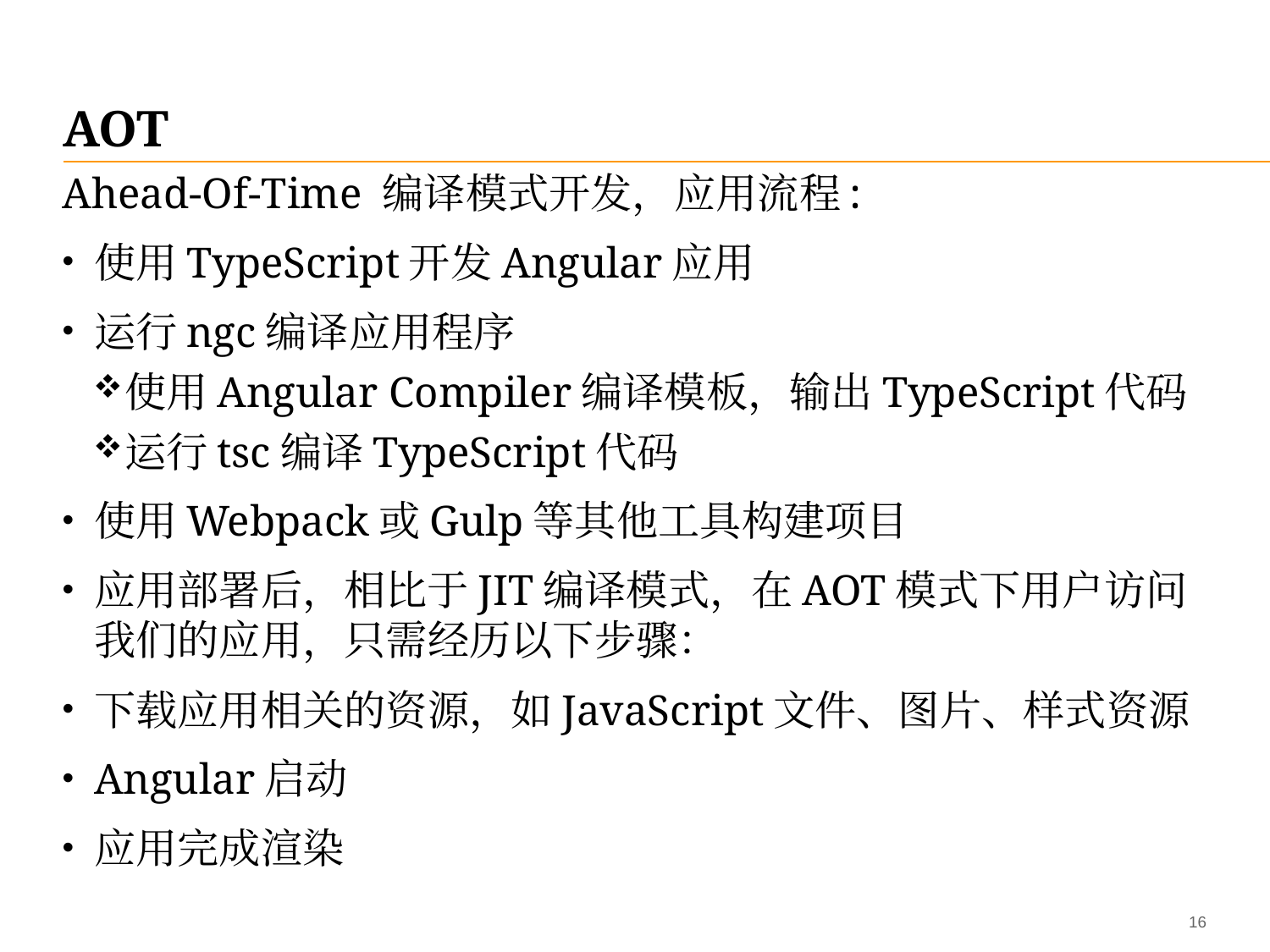

# AOT
Ahead-Of-Time 编译模式开发，应用流程:
使用TypeScript开发Angular应用
运行ngc编译应用程序
使用Angular Compiler编译模板，输出TypeScript代码
运行tsc编译TypeScript代码
使用Webpack或Gulp等其他工具构建项目
应用部署后，相比于JIT编译模式，在AOT模式下用户访问我们的应用，只需经历以下步骤：
下载应用相关的资源，如JavaScript文件、图片、样式资源
Angular启动
应用完成渲染

16